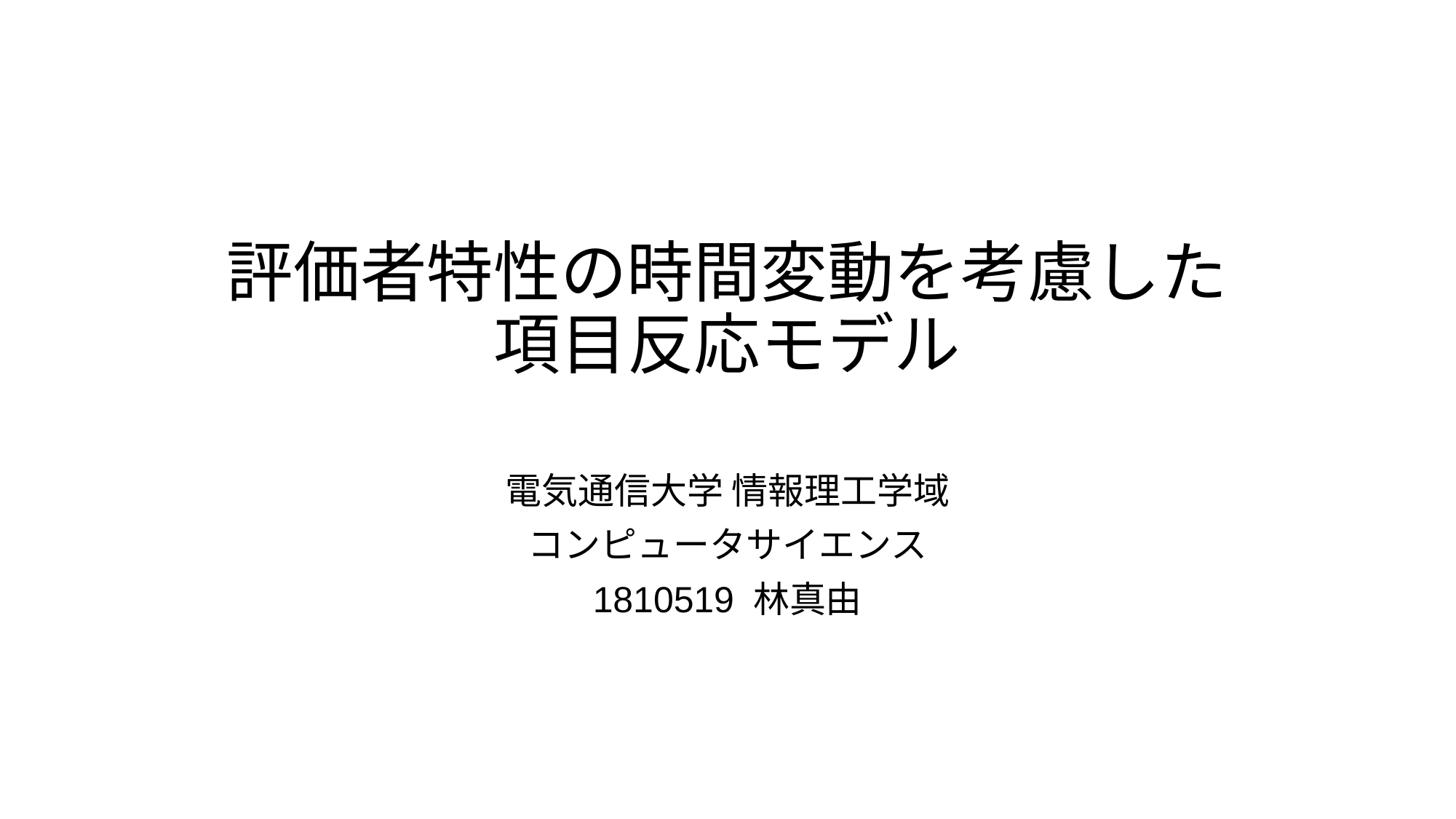

# 評価者特性の時間変動を考慮した 項目反応モデル
電気通信大学 情報理工学域
コンピュータサイエンス
1810519 林真由